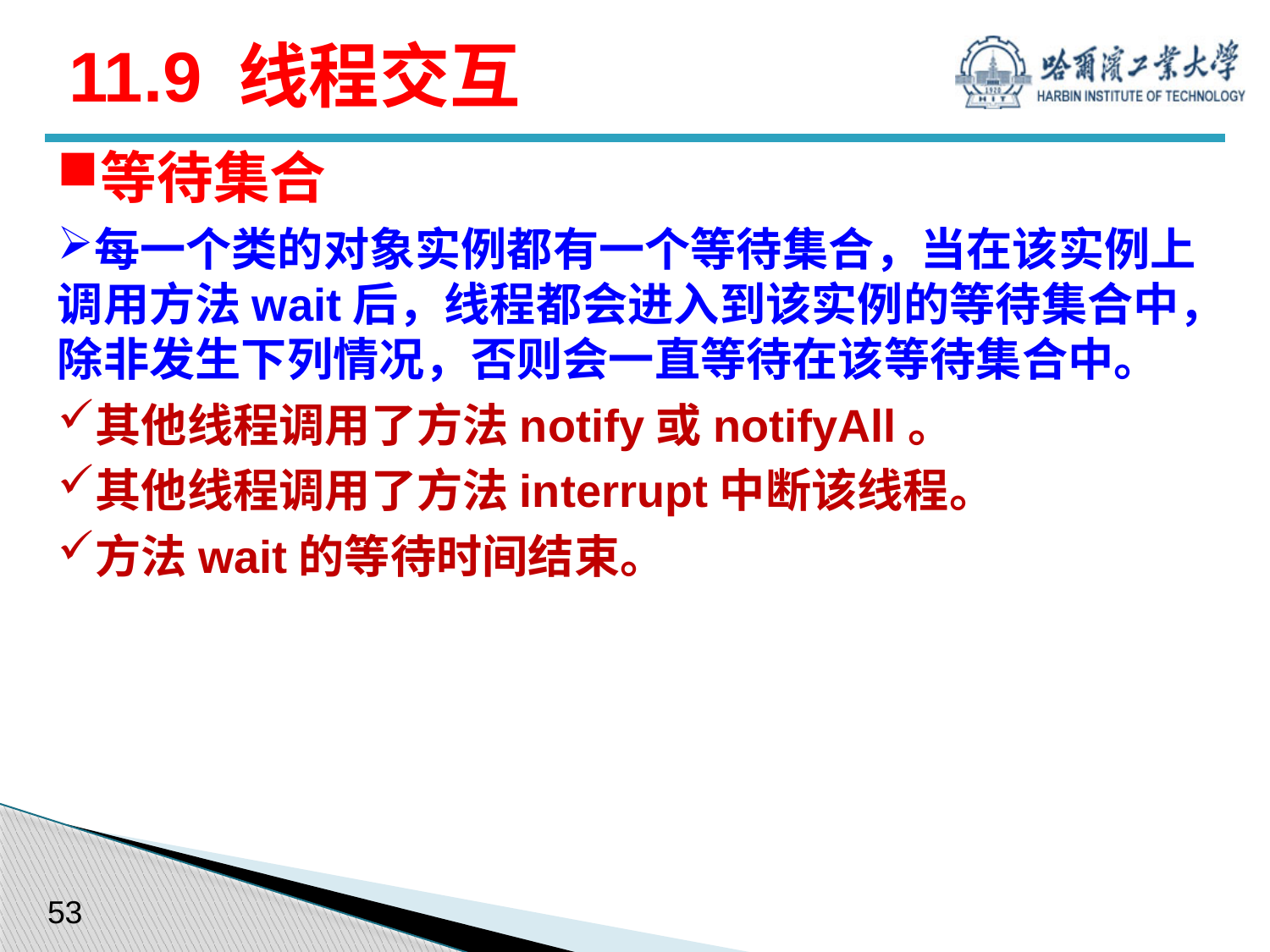

# 11.9 线程交互
等待集合
每一个类的对象实例都有一个等待集合，当在该实例上调用方法wait后，线程都会进入到该实例的等待集合中，除非发生下列情况，否则会一直等待在该等待集合中。
其他线程调用了方法notify或notifyAll。
其他线程调用了方法interrupt中断该线程。
方法wait的等待时间结束。